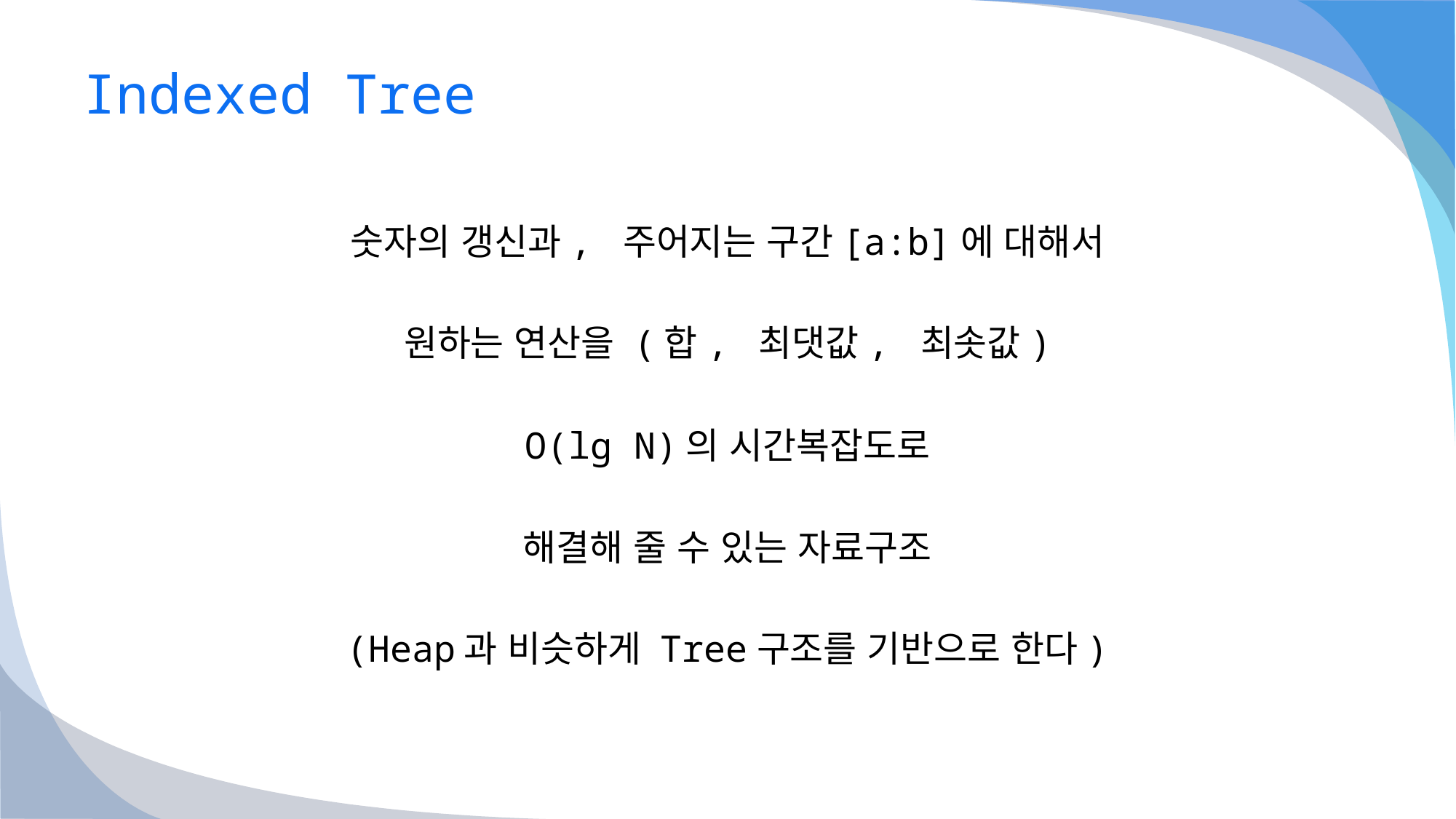

# Indexed Tree

숫자의 갱신과, 주어지는 구간[a:b]에 대해서

원하는 연산을 (합, 최댓값, 최솟값)

O(lg N)의 시간복잡도로

해결해 줄 수 있는 자료구조

(Heap과 비슷하게 Tree구조를 기반으로 한다)